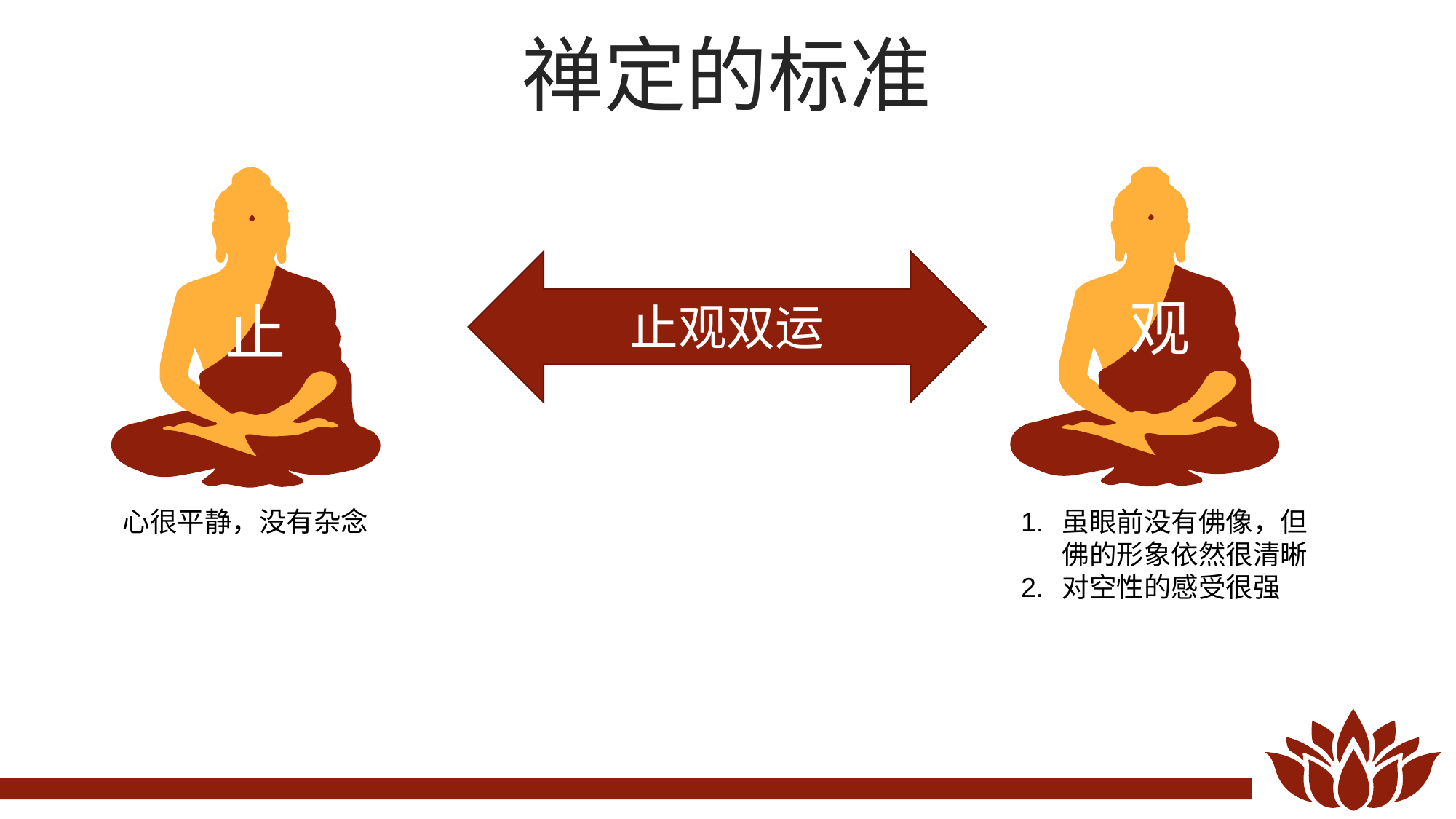

禅定的标准

止观双运
观
止
心很平静，没有杂念
虽眼前没有佛像，但佛的形象依然很清晰
对空性的感受很强